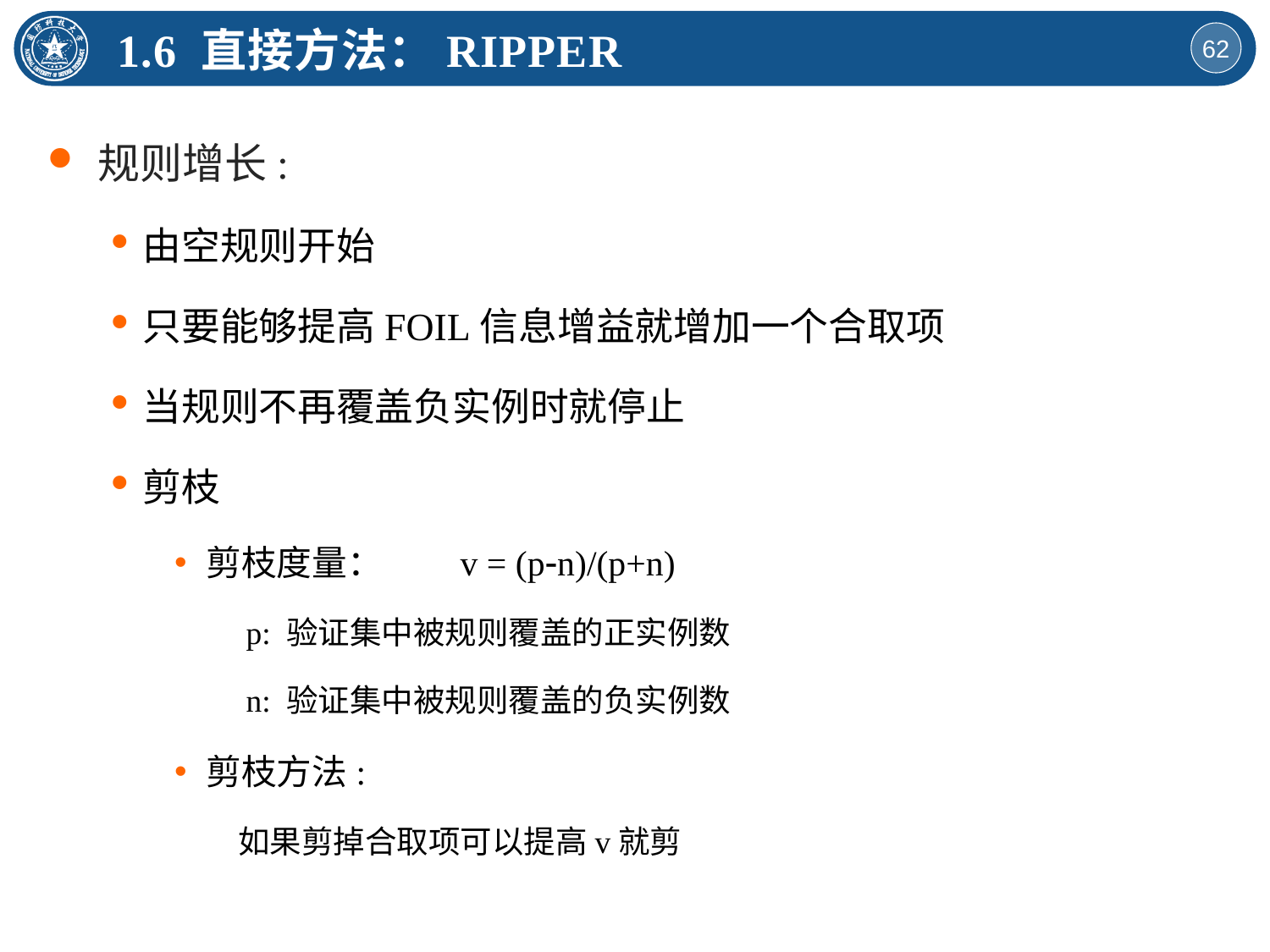

1.6 直接方法：RIPPER
规则增长:
由空规则开始
只要能够提高FOIL信息增益就增加一个合取项
当规则不再覆盖负实例时就停止
剪枝
剪枝度量：	v = (p−n)/(p+n)
 p: 验证集中被规则覆盖的正实例数
 n: 验证集中被规则覆盖的负实例数
剪枝方法:
如果剪掉合取项可以提高v就剪